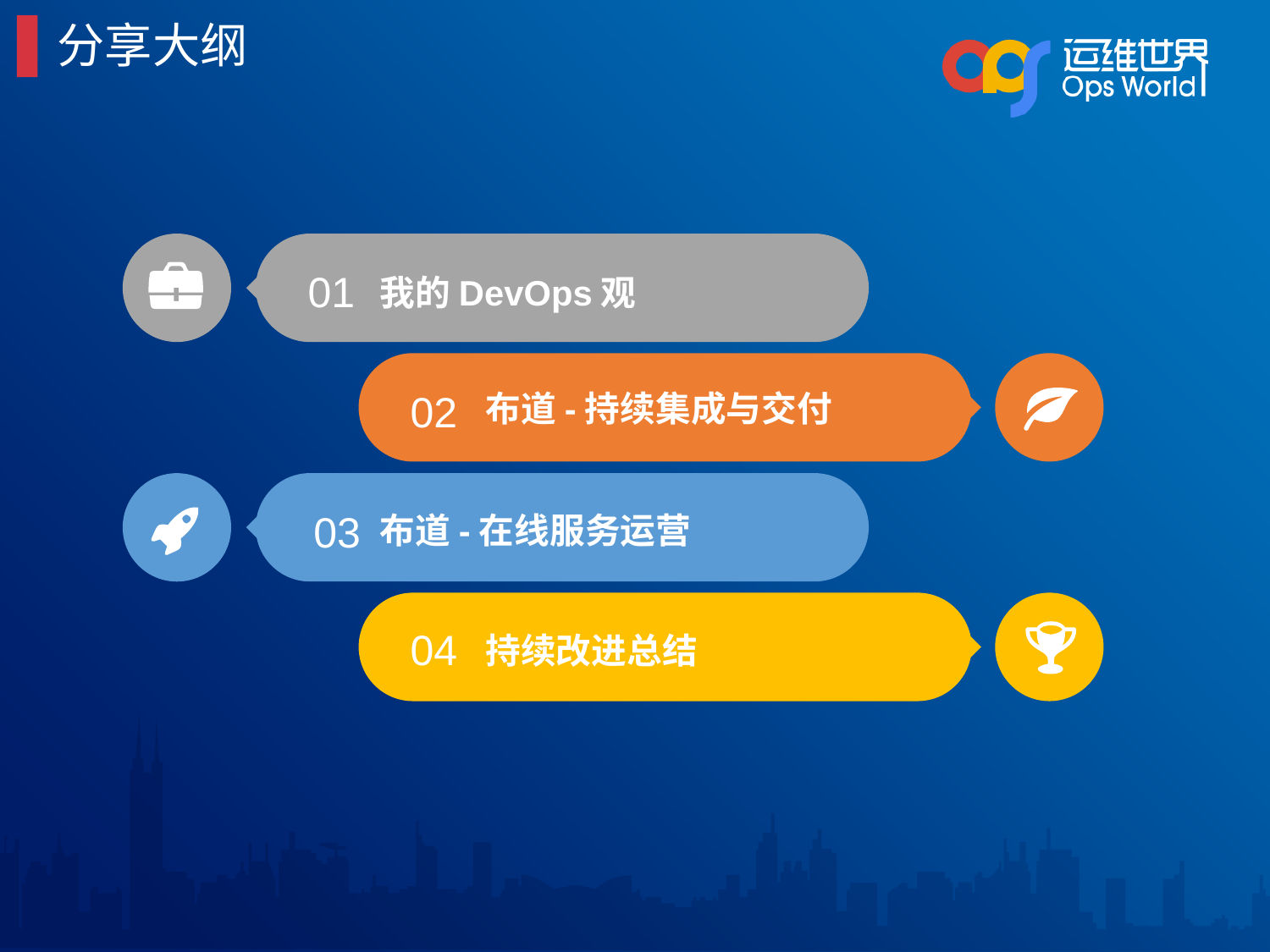

分享大纲

我的DevOps观
01

布道-持续集成与交付
02

布道-在线服务运营
03

持续改进总结

04